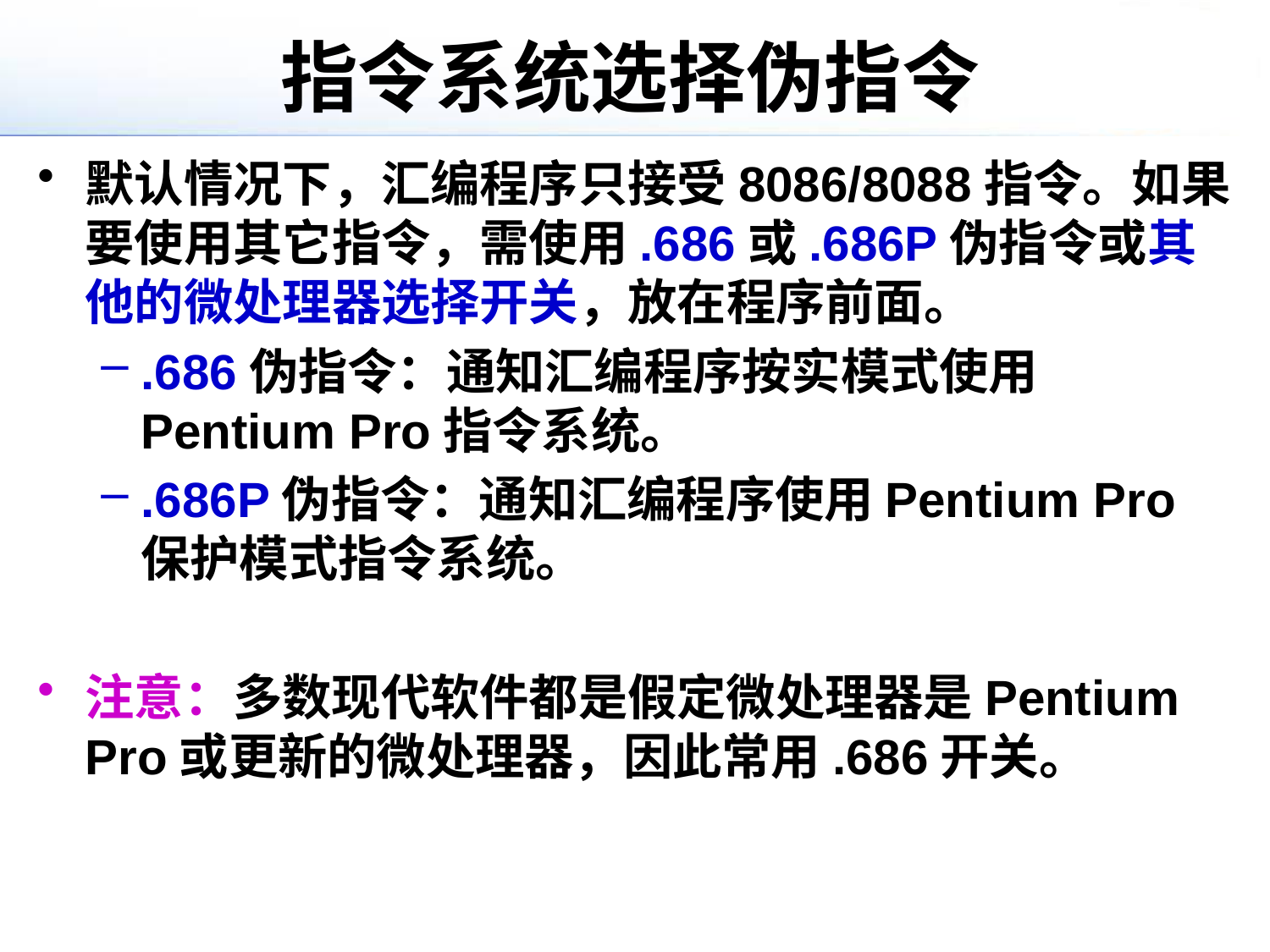

# 指令系统选择伪指令
默认情况下，汇编程序只接受8086/8088指令。如果要使用其它指令，需使用.686或.686P伪指令或其他的微处理器选择开关，放在程序前面。
.686伪指令：通知汇编程序按实模式使用Pentium Pro指令系统。
.686P伪指令：通知汇编程序使用Pentium Pro保护模式指令系统。

注意：多数现代软件都是假定微处理器是Pentium Pro或更新的微处理器，因此常用.686开关。